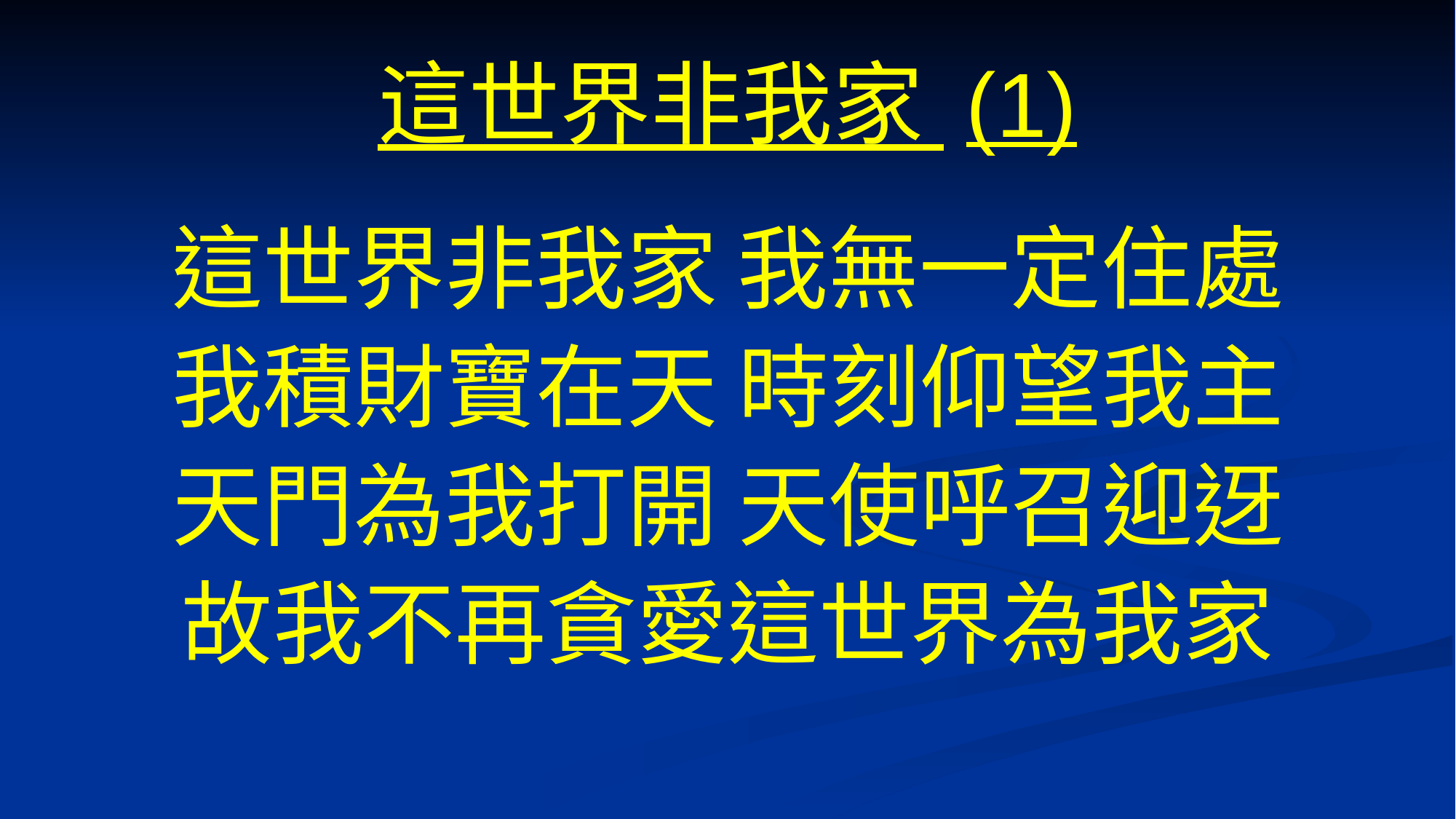

# 這世界非我家 (1)
這世界非我家 我無一定住處
我積財寶在天 時刻仰望我主
天門為我打開 天使呼召迎迓
故我不再貪愛這世界為我家